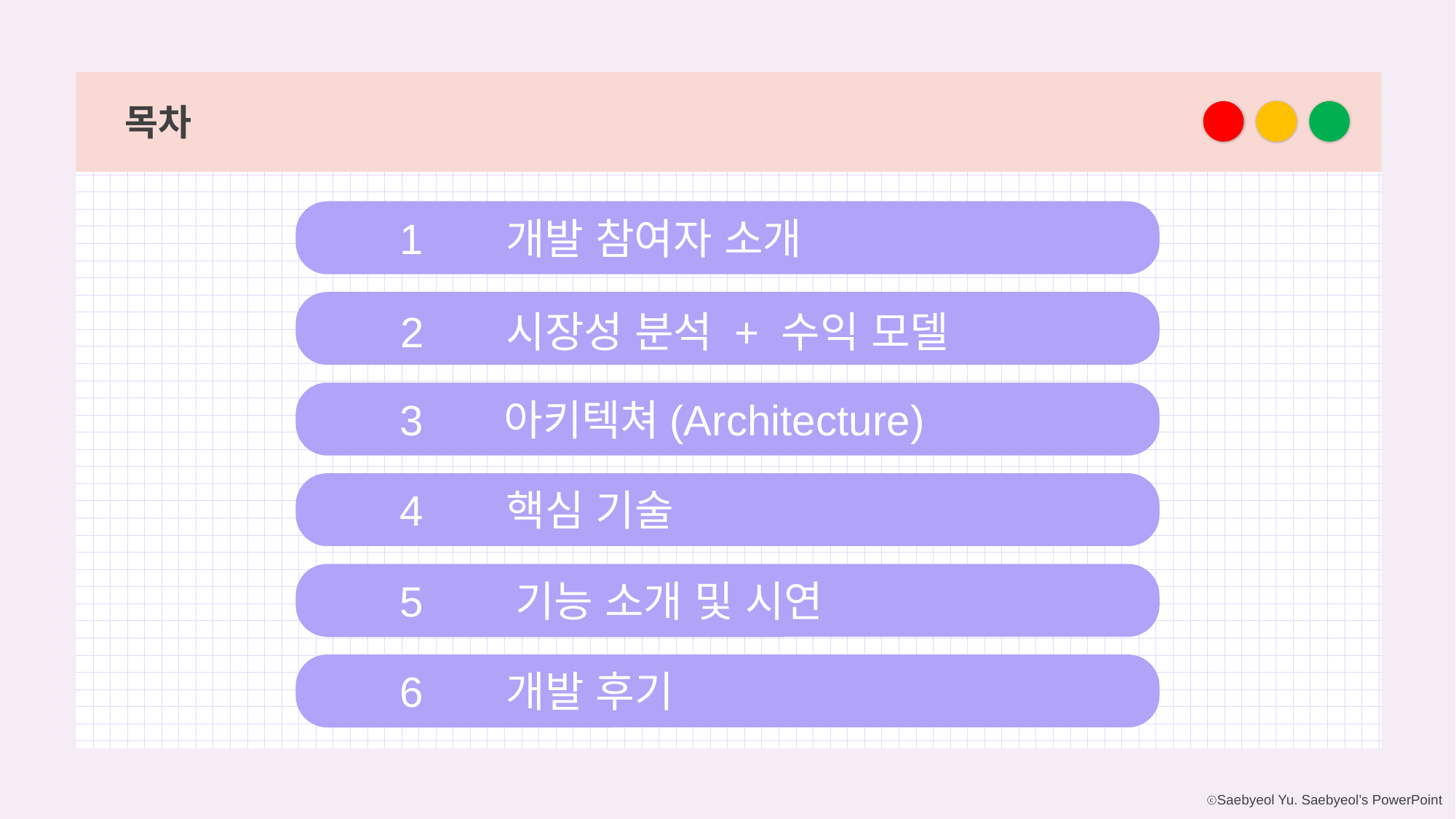

목차

1
개발 참여자 소개

2
시장성 분석 + 수익 모델

아키텍쳐(Architecture)
3

핵심 기술
4

기능 소개 및 시연
5

개발 후기
6